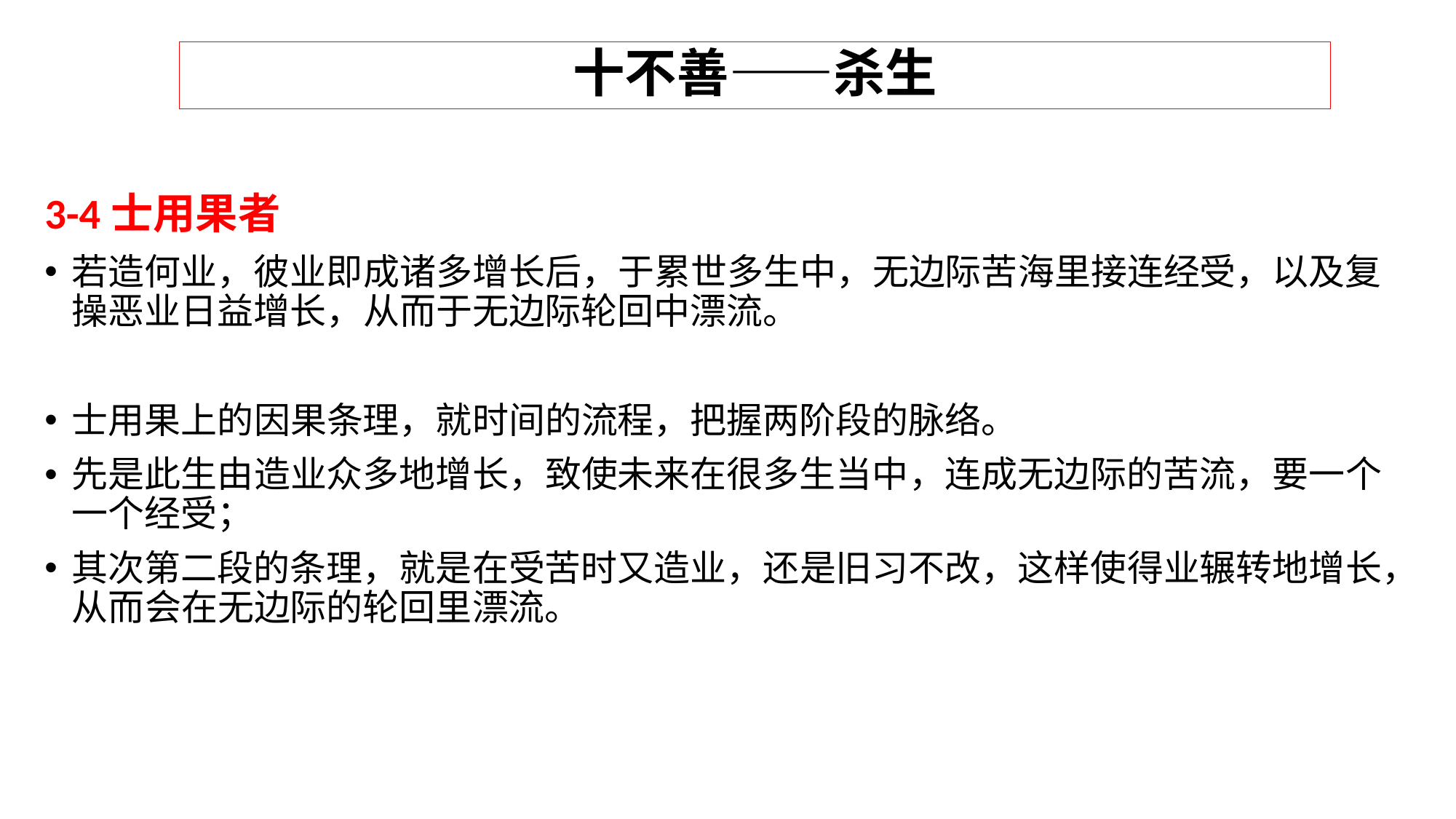

# 十不善——杀生

3-4士用果者
若造何业，彼业即成诸多增长后，于累世多生中，无边际苦海里接连经受，以及复操恶业日益增长，从而于无边际轮回中漂流。

士用果上的因果条理，就时间的流程，把握两阶段的脉络。
先是此生由造业众多地增长，致使未来在很多生当中，连成无边际的苦流，要一个一个经受；
其次第二段的条理，就是在受苦时又造业，还是旧习不改，这样使得业辗转地增长，从而会在无边际的轮回里漂流。